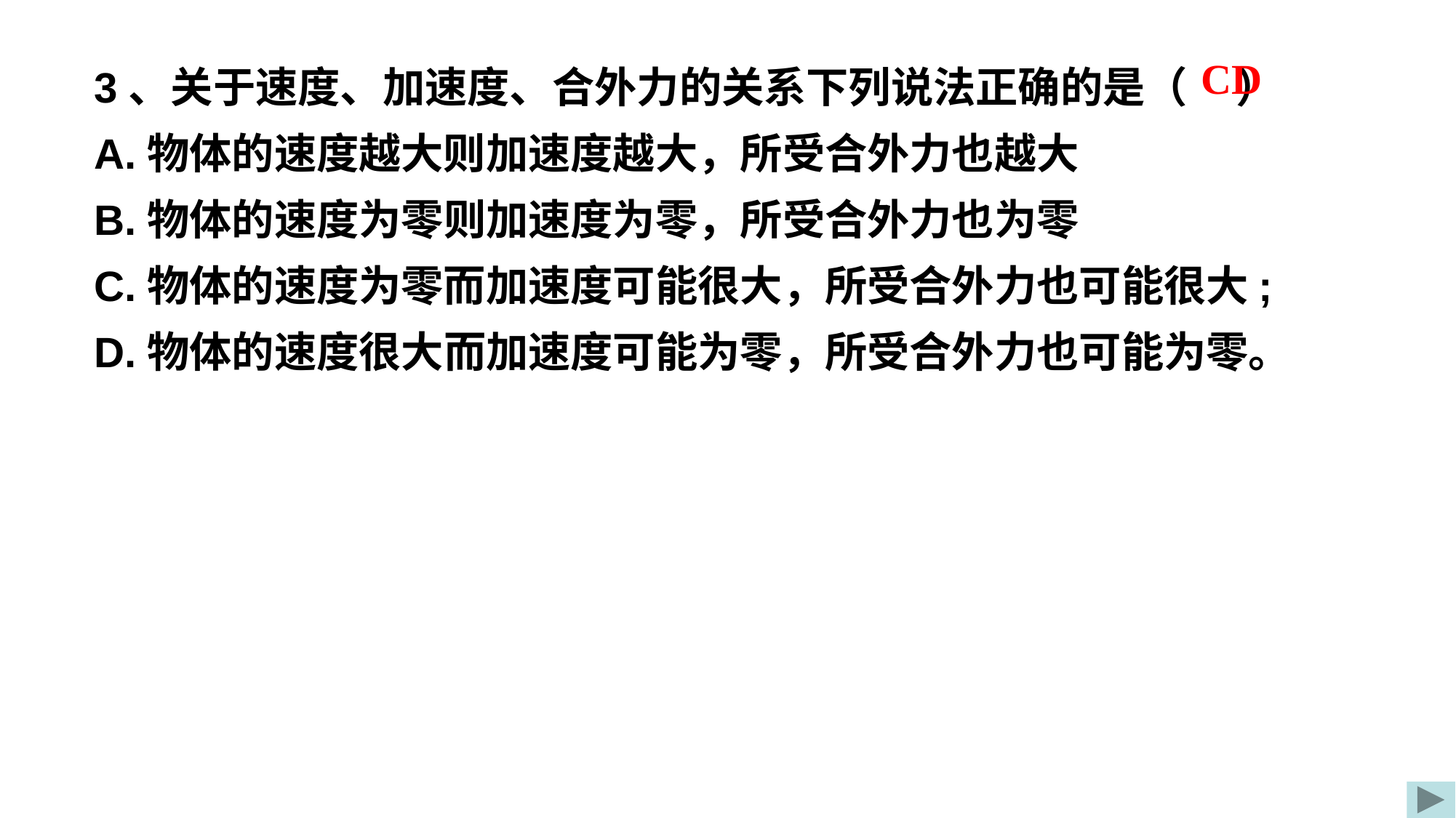

3、关于速度、加速度、合外力的关系下列说法正确的是（     ）
A.物体的速度越大则加速度越大，所受合外力也越大
B.物体的速度为零则加速度为零，所受合外力也为零
C.物体的速度为零而加速度可能很大，所受合外力也可能很大;
D.物体的速度很大而加速度可能为零，所受合外力也可能为零。
CD